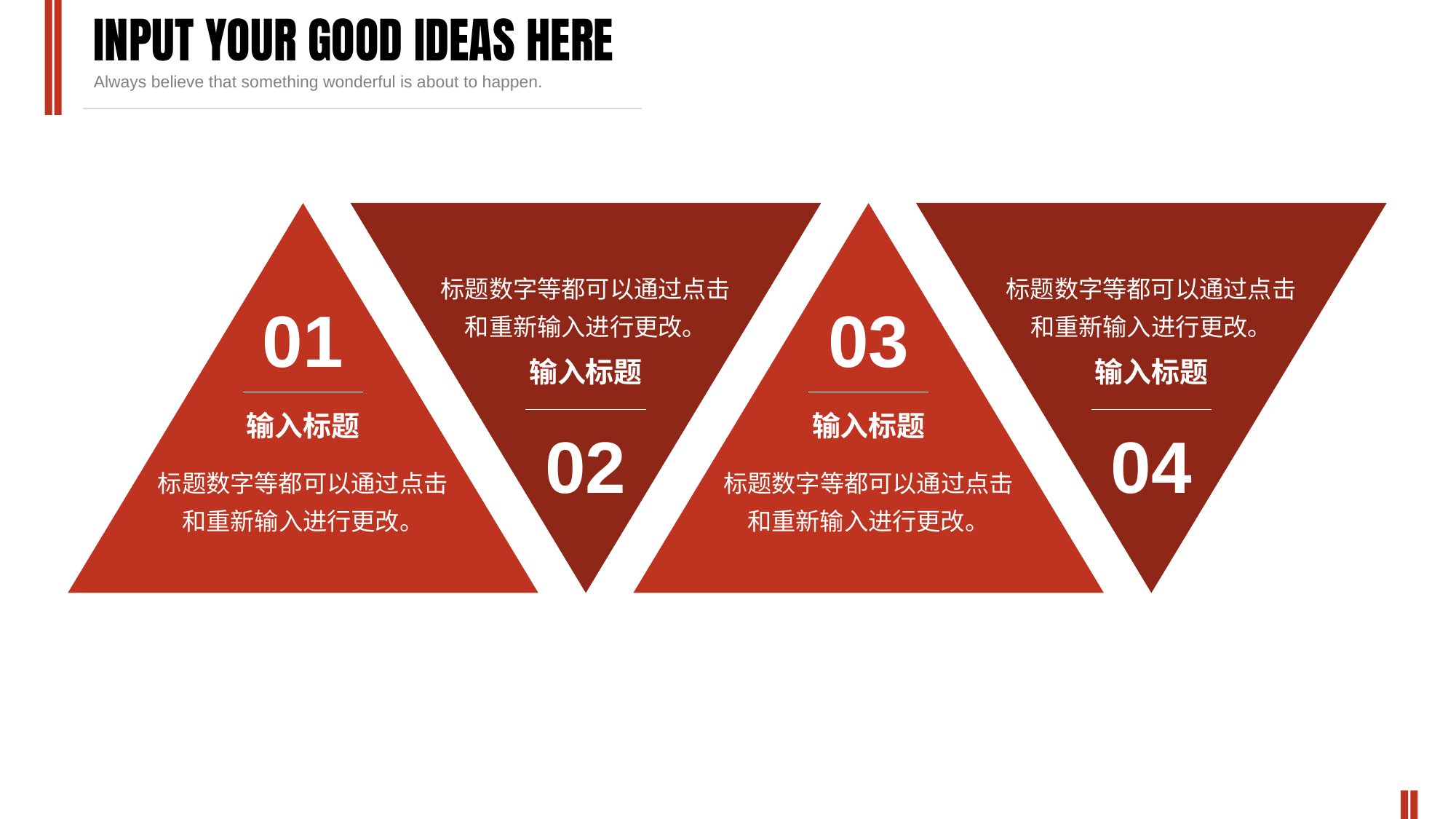

INPUT YOUR GOOD IDEAS HERE
Always believe that something wonderful is about to happen.

标题数字等都可以通过点击和重新输入进行更改。
标题数字等都可以通过点击和重新输入进行更改。
01
03
输入标题
输入标题
输入标题
输入标题
02
04
标题数字等都可以通过点击和重新输入进行更改。
标题数字等都可以通过点击和重新输入进行更改。